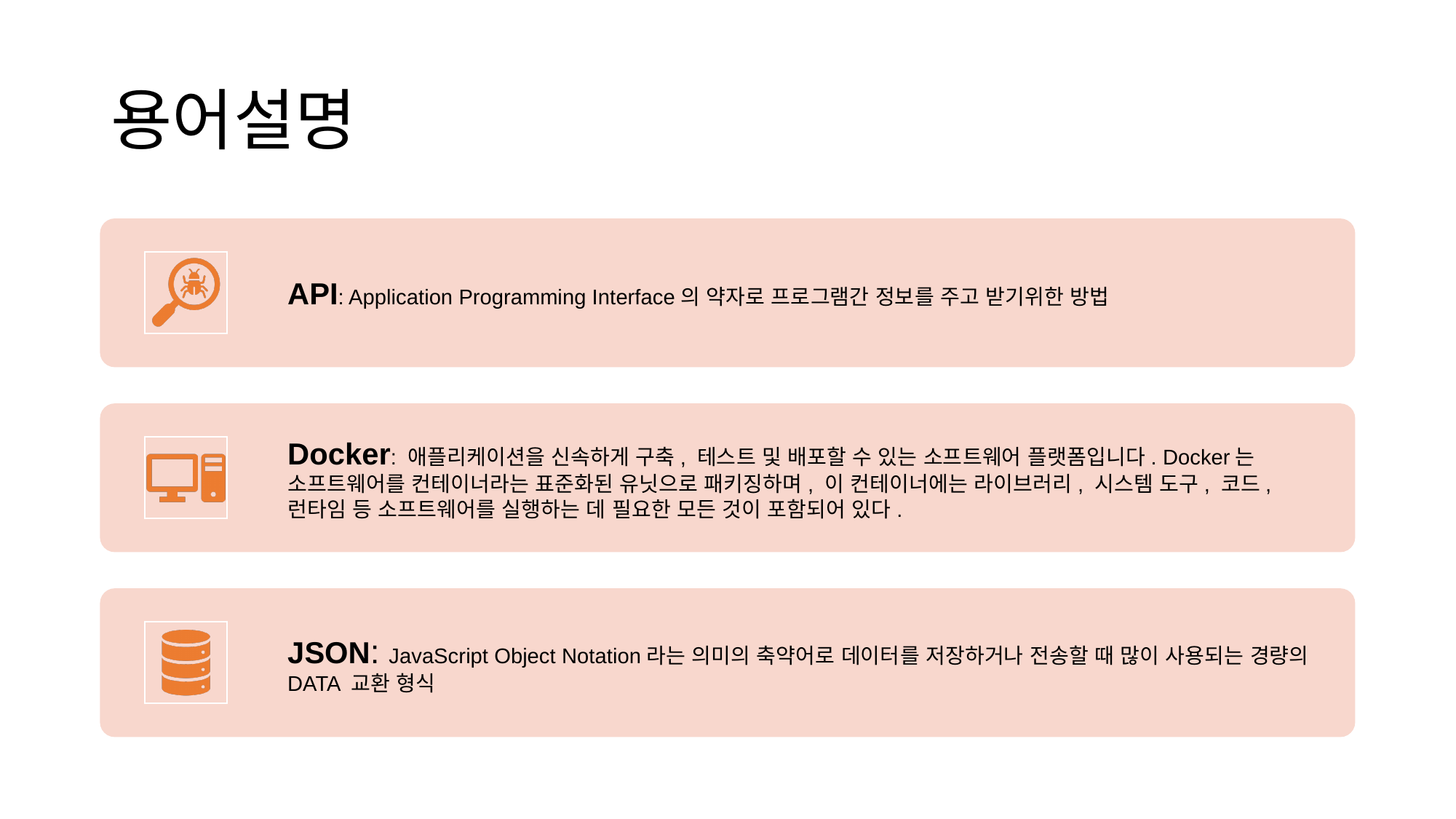

# 용어설명
API: Application Programming Interface의 약자로 프로그램간 정보를 주고 받기위한 방법
Docker: 애플리케이션을 신속하게 구축, 테스트 및 배포할 수 있는 소프트웨어 플랫폼입니다. Docker는 소프트웨어를 컨테이너라는 표준화된 유닛으로 패키징하며, 이 컨테이너에는 라이브러리, 시스템 도구, 코드, 런타임 등 소프트웨어를 실행하는 데 필요한 모든 것이 포함되어 있다.
JSON: JavaScript Object Notation라는 의미의 축약어로 데이터를 저장하거나 전송할 때 많이 사용되는 경량의 DATA 교환 형식